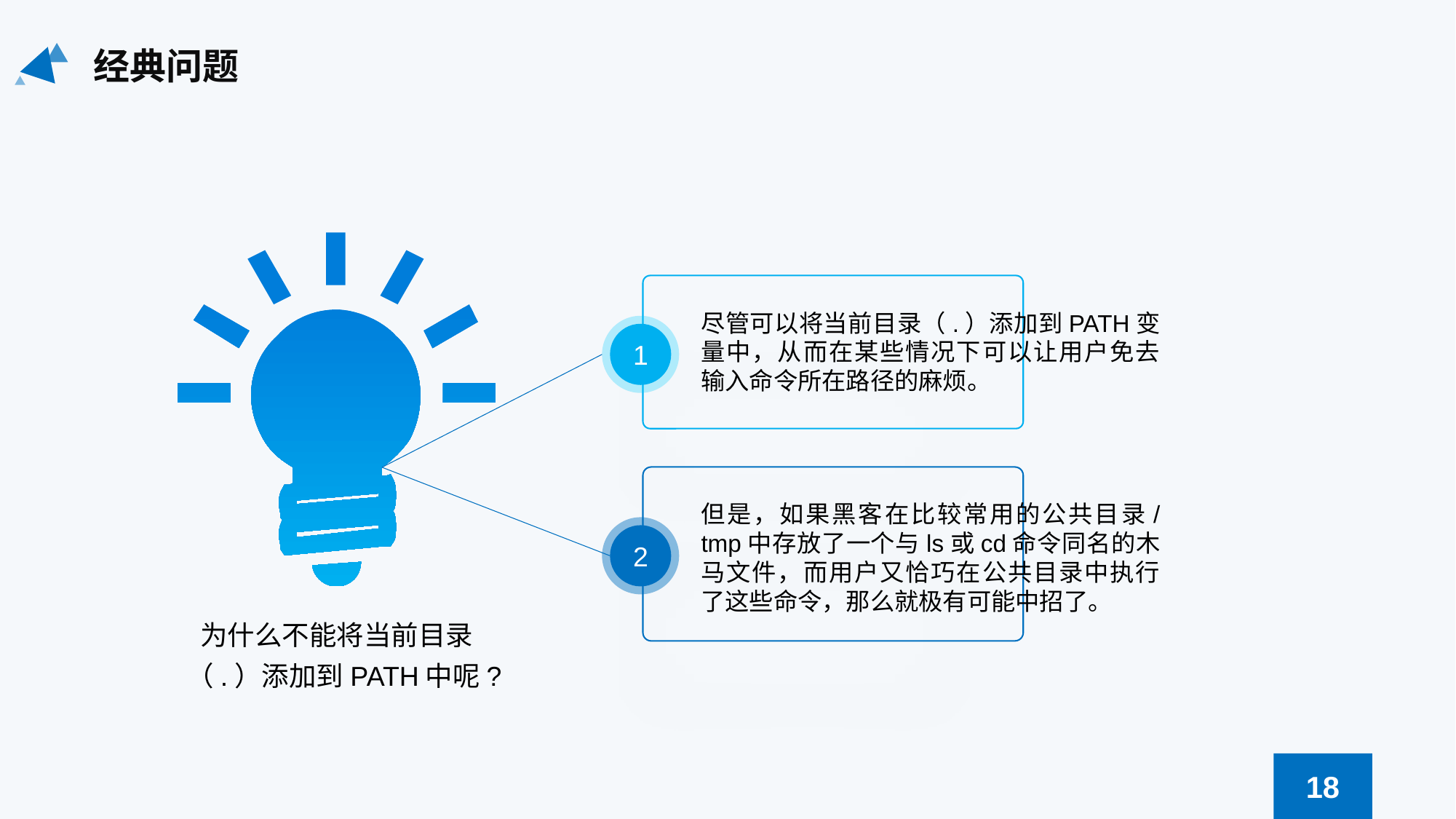

经典问题

尽管可以将当前目录（.）添加到PATH变量中，从而在某些情况下可以让用户免去输入命令所在路径的麻烦。

1

但是，如果黑客在比较常用的公共目录/tmp中存放了一个与ls或cd命令同名的木马文件，而用户又恰巧在公共目录中执行了这些命令，那么就极有可能中招了。

2
为什么不能将当前目录（.）添加到PATH中呢?

18